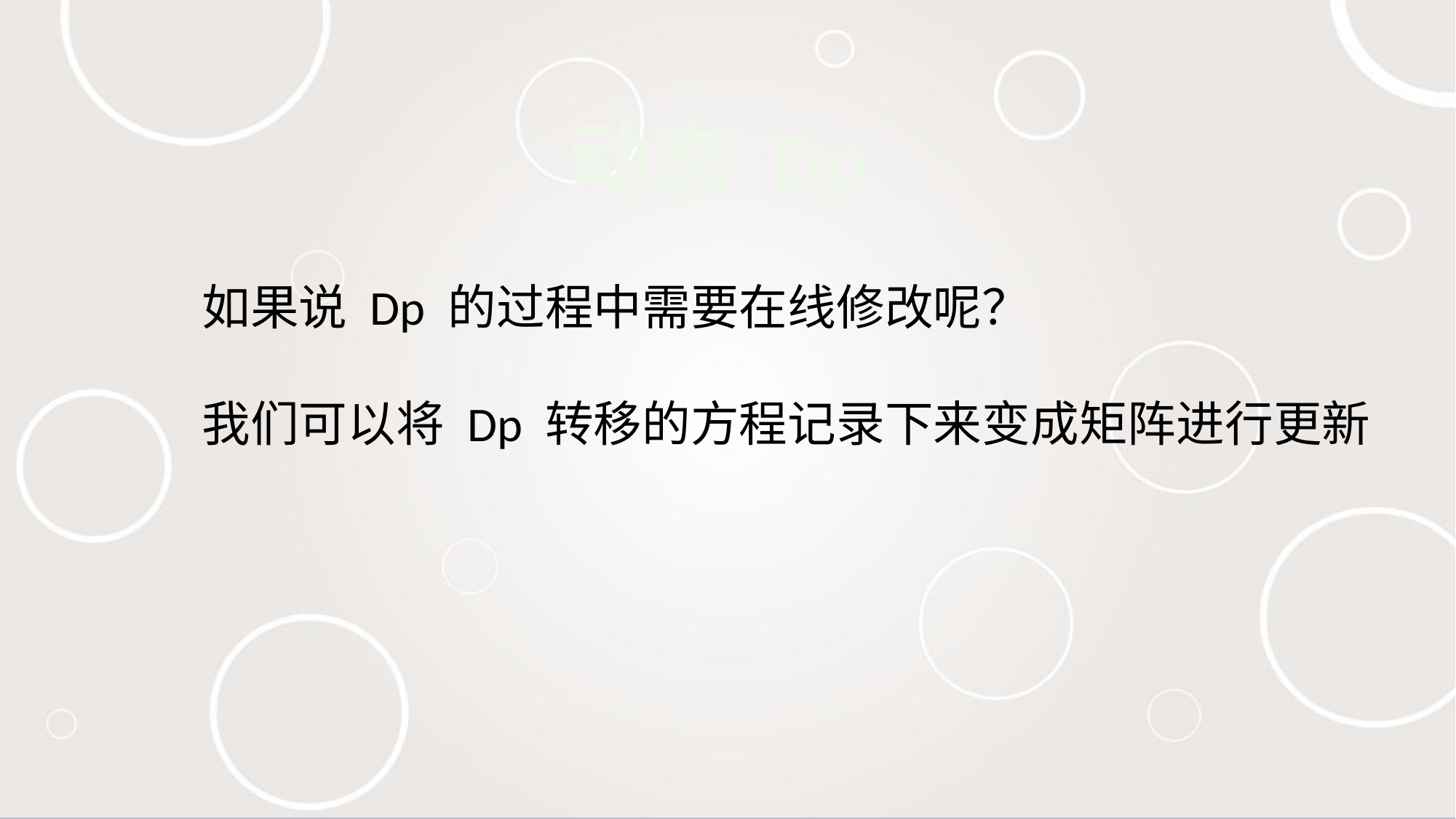

动态 Dp
如果说 Dp 的过程中需要在线修改呢？

我们可以将 Dp 转移的方程记录下来变成矩阵进行更新